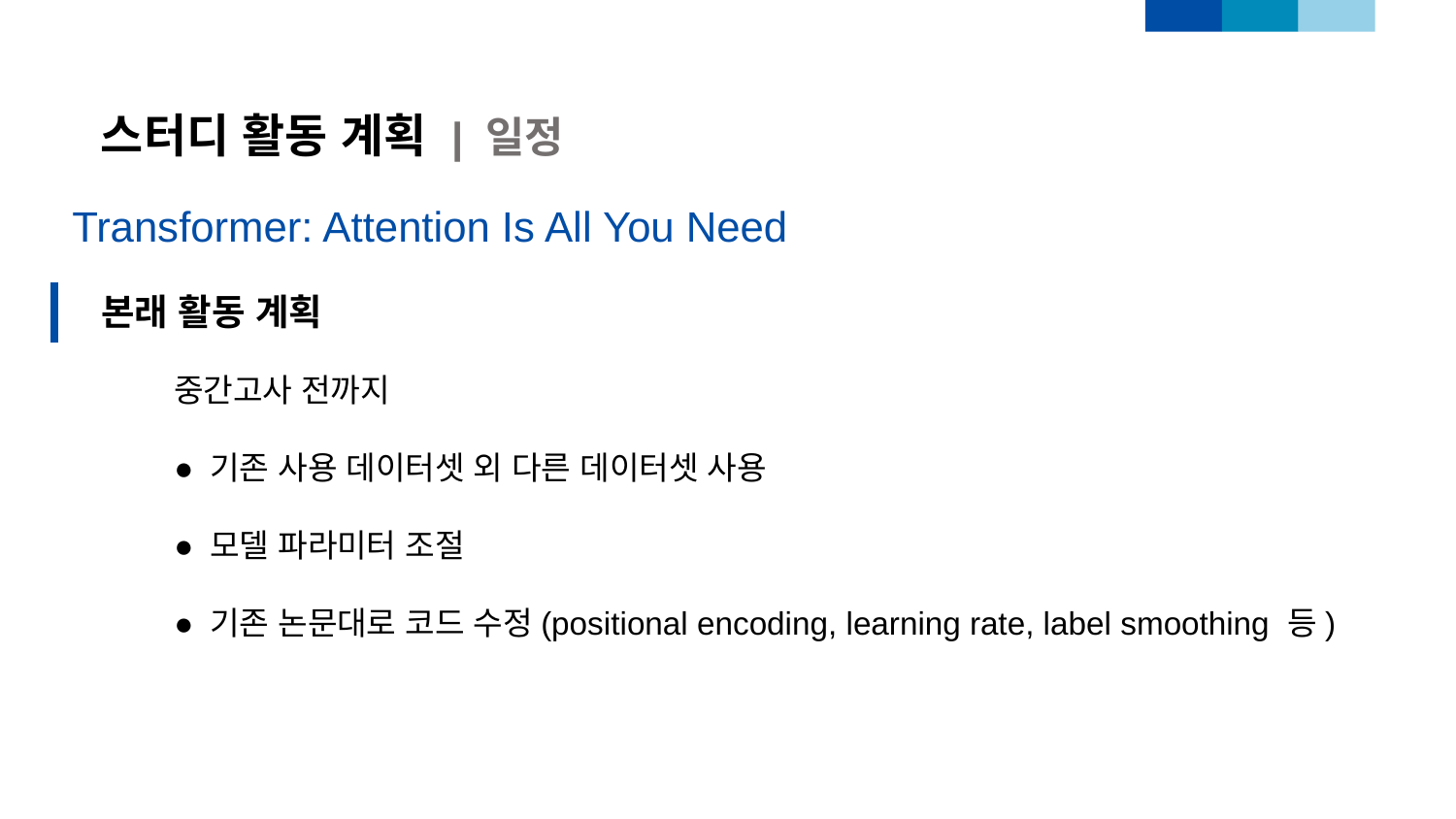

스터디 활동 계획 | 일정
Transformer: Attention Is All You Need

본래 활동 계획

중간고사 전까지

● 기존 사용 데이터셋 외 다른 데이터셋 사용

● 모델 파라미터 조절

● 기존 논문대로 코드 수정(positional encoding, learning rate, label smoothing 등)